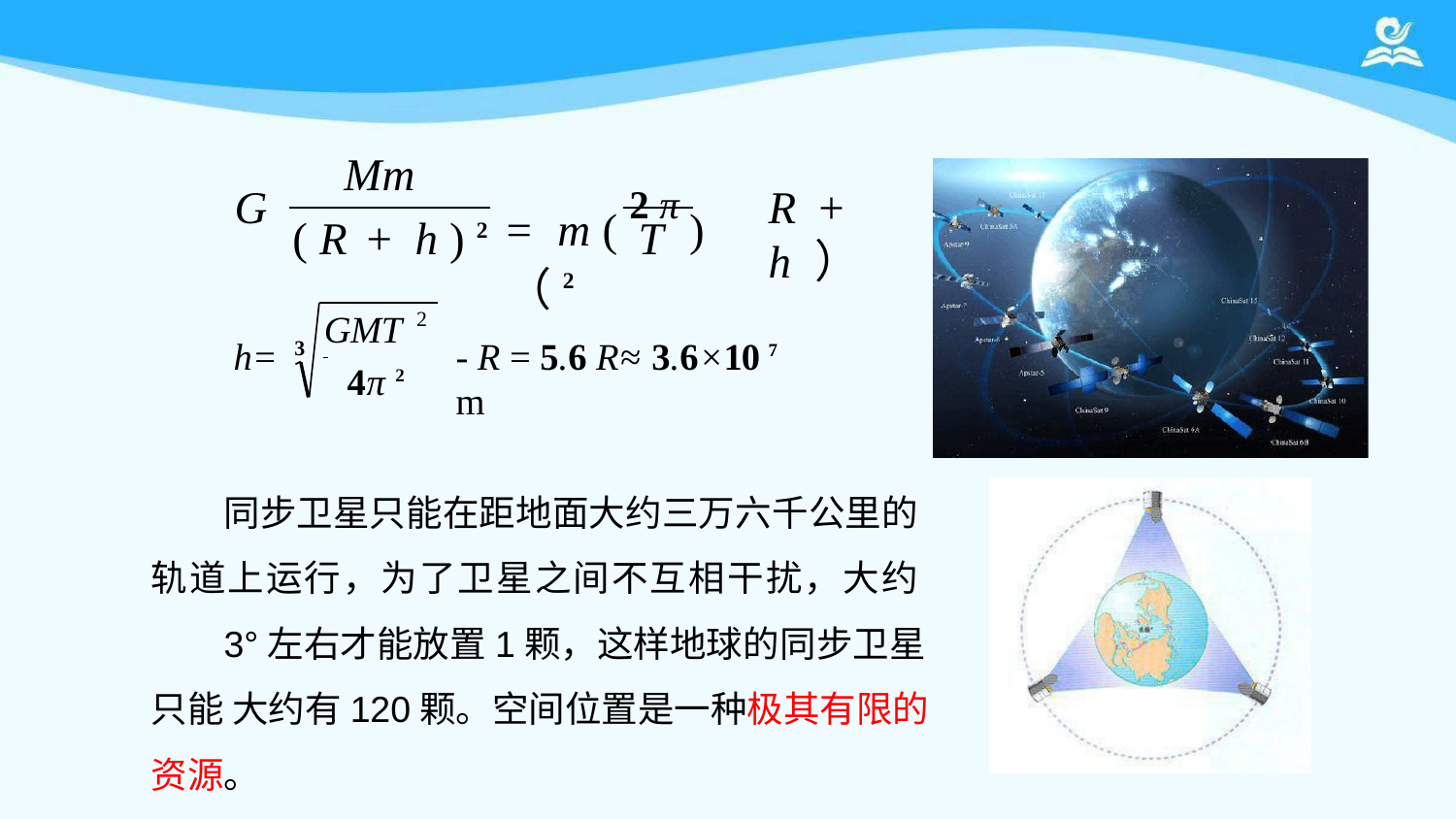

Mm

G
# =	m ( 2 π )（2
R	+ h ）
( R	+  h ) 2	T

2

GMT
h=
- R = 5.6 R≈ 3.6×10 7 m
3
4π 2

同步卫星只能在距地面大约三万六千公里的 轨道上运行，为了卫星之间不互相干扰，大约
3°左右才能放置1颗，这样地球的同步卫星只能 大约有120颗。空间位置是一种极其有限的资源。